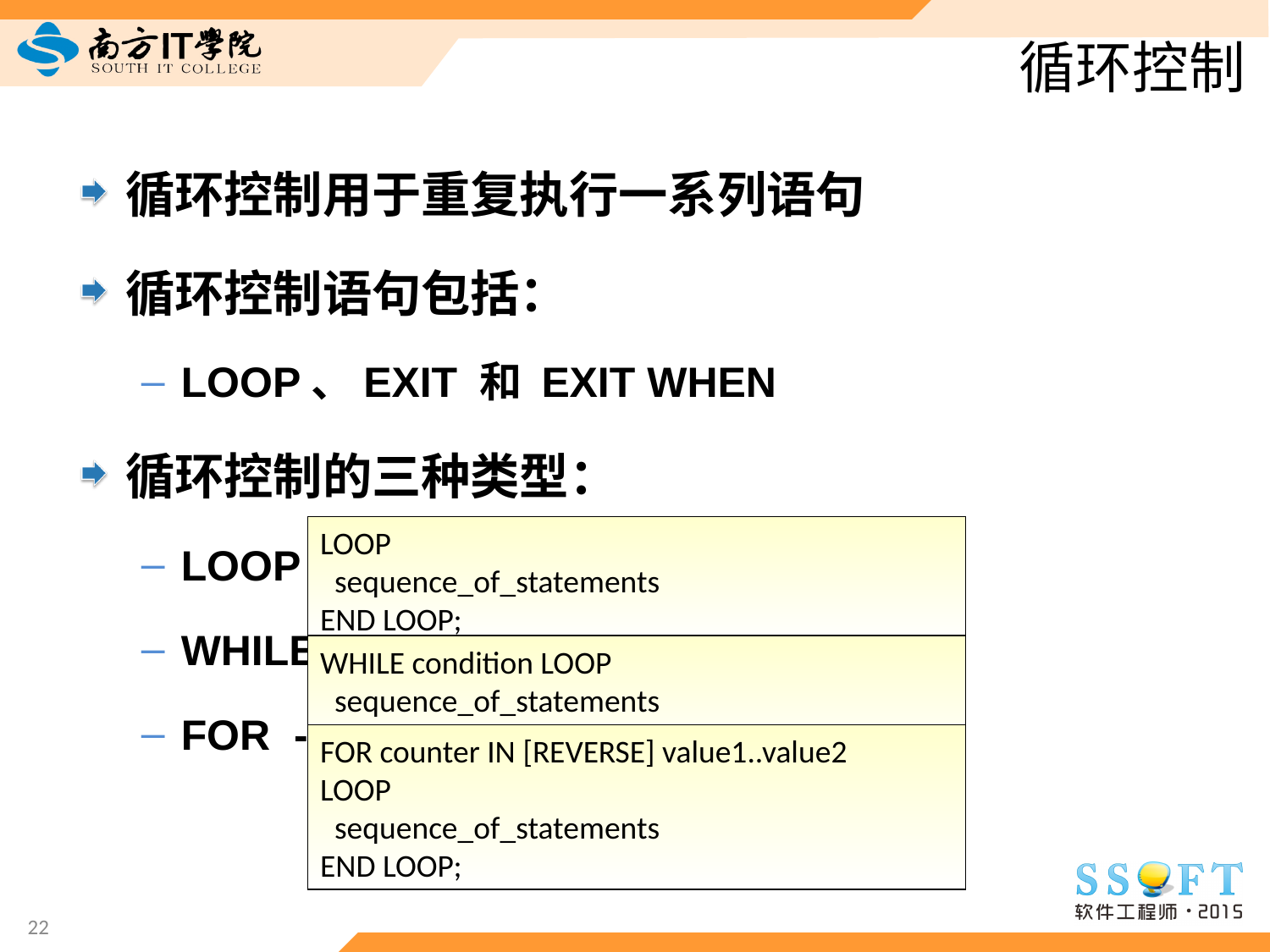

# 循环控制
循环控制用于重复执行一系列语句
循环控制语句包括：
LOOP、EXIT 和 EXIT WHEN
循环控制的三种类型：
LOOP   -   无条件循环
WHILE  -  根据条件循环
FOR  -  循环固定的次数

LOOP
  sequence_of_statements
END LOOP;
WHILE condition LOOP
  sequence_of_statements
END LOOP;
FOR counter IN [REVERSE] value1..value2
LOOP
  sequence_of_statements
END LOOP;
22